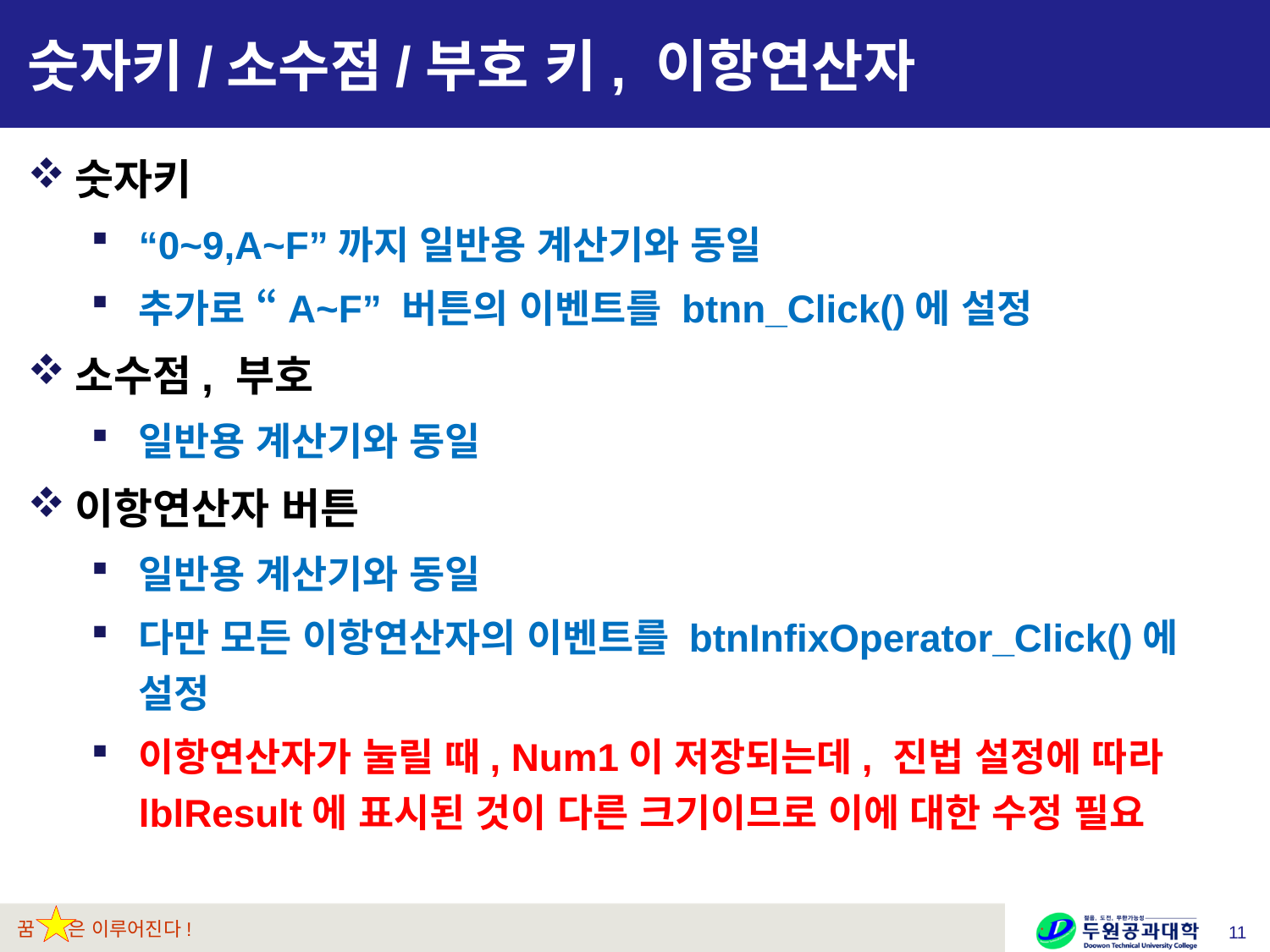

# 숫자키/소수점/부호 키, 이항연산자
숫자키
“0~9,A~F”까지 일반용 계산기와 동일
추가로 “A~F” 버튼의 이벤트를 btnn_Click()에 설정
소수점, 부호
일반용 계산기와 동일
이항연산자 버튼
일반용 계산기와 동일
다만 모든 이항연산자의 이벤트를 btnInfixOperator_Click()에 설정
이항연산자가 눌릴 때, Num1이 저장되는데, 진법 설정에 따라 lblResult에 표시된 것이 다른 크기이므로 이에 대한 수정 필요
11